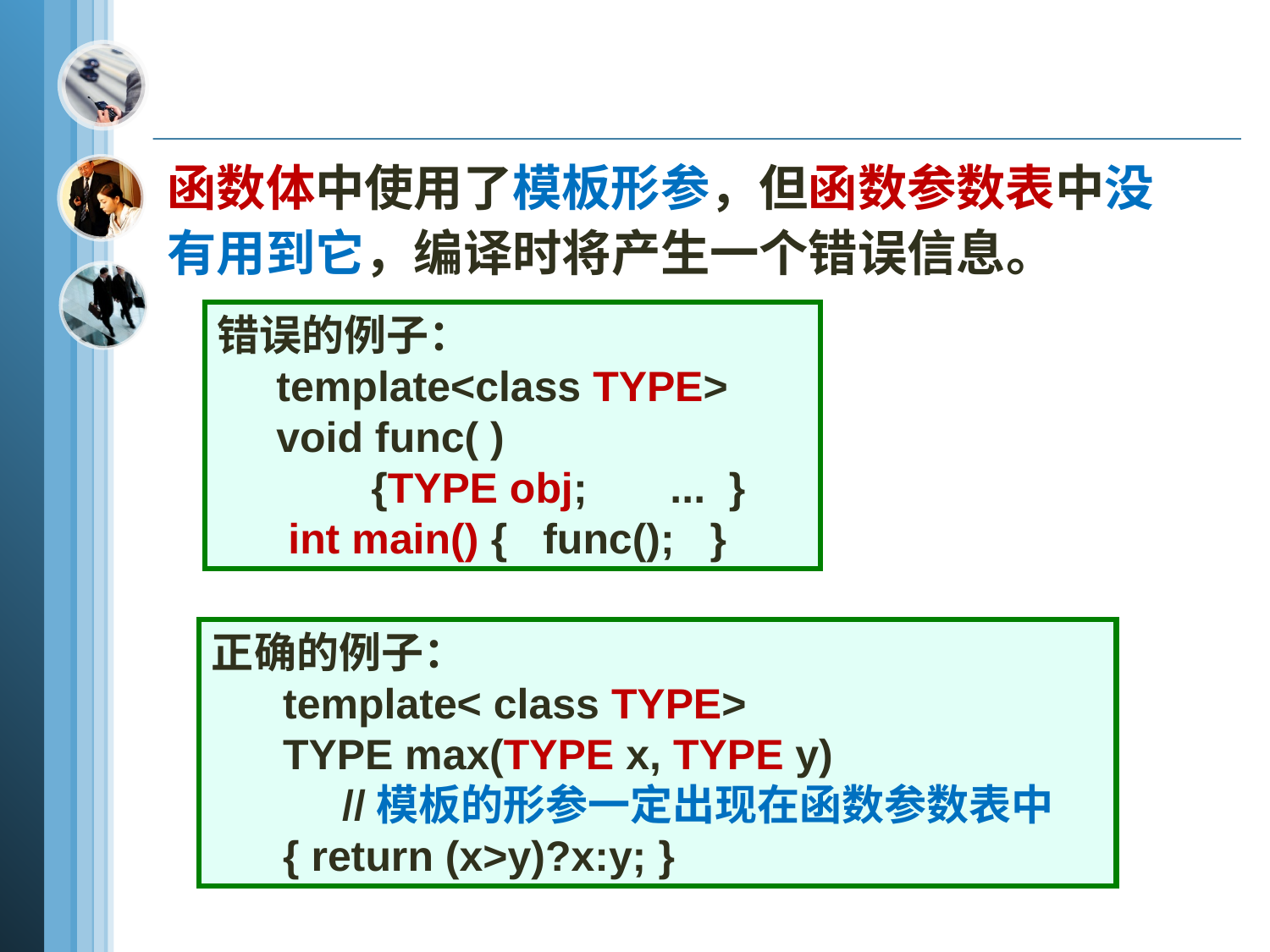

函数体中使用了模板形参，但函数参数表中没
有用到它，编译时将产生一个错误信息。
错误的例子：
     template<class TYPE>
     void func( )
             {TYPE obj;       ...  }
      int main() {   func();   }
正确的例子：
      template< class TYPE>
      TYPE max(TYPE x, TYPE y)
           //模板的形参一定出现在函数参数表中
      { return (x>y)?x:y; }